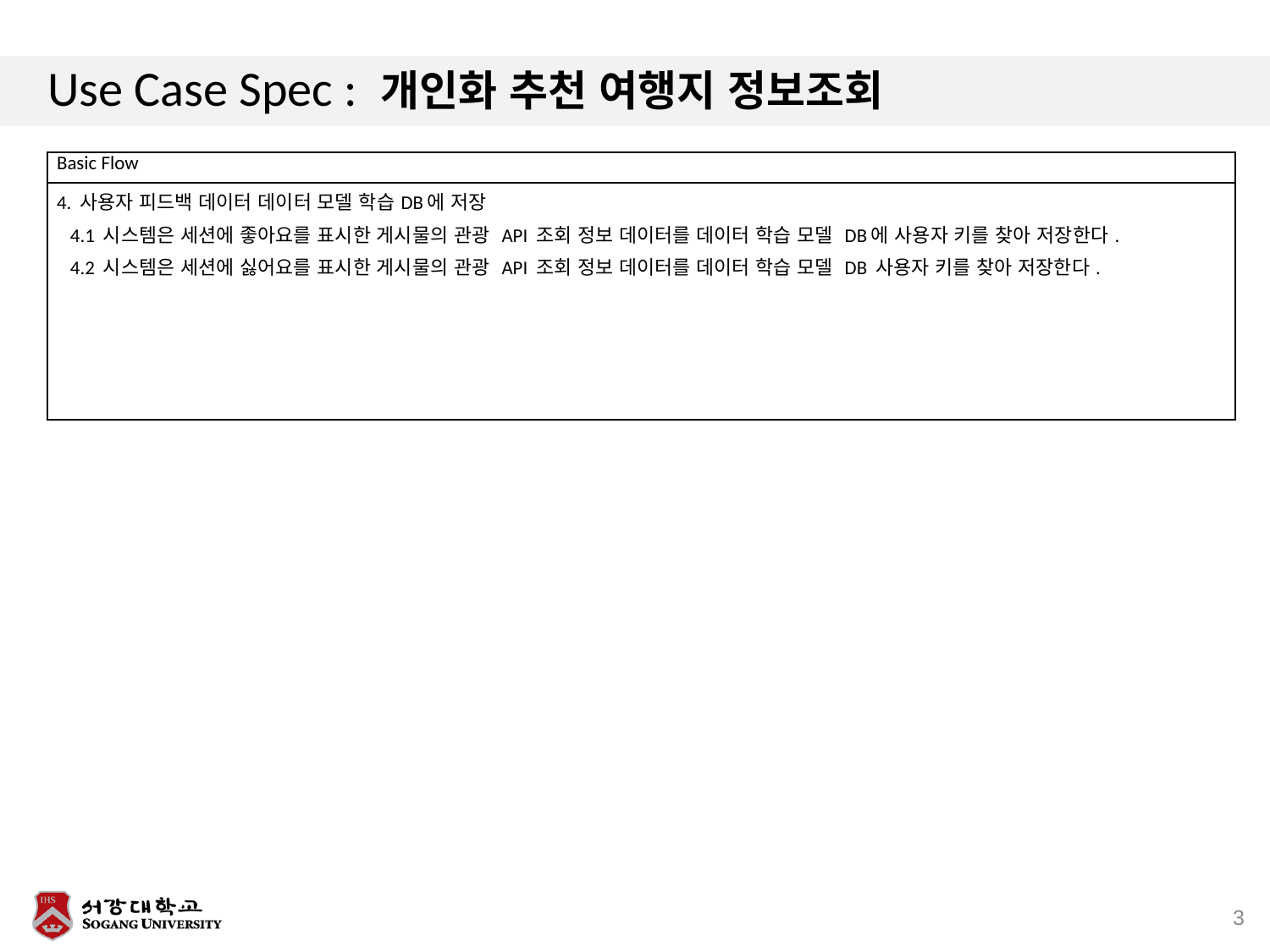

# Use Case Spec : 개인화 추천 여행지 정보조회
| Basic Flow |
| --- |
| 4. 사용자 피드백 데이터 데이터 모델 학습DB에 저장 4.1 시스템은 세션에 좋아요를 표시한 게시물의 관광 API 조회 정보 데이터를 데이터 학습 모델 DB에 사용자 키를 찾아 저장한다. 4.2 시스템은 세션에 싫어요를 표시한 게시물의 관광 API 조회 정보 데이터를 데이터 학습 모델 DB 사용자 키를 찾아 저장한다. |
3